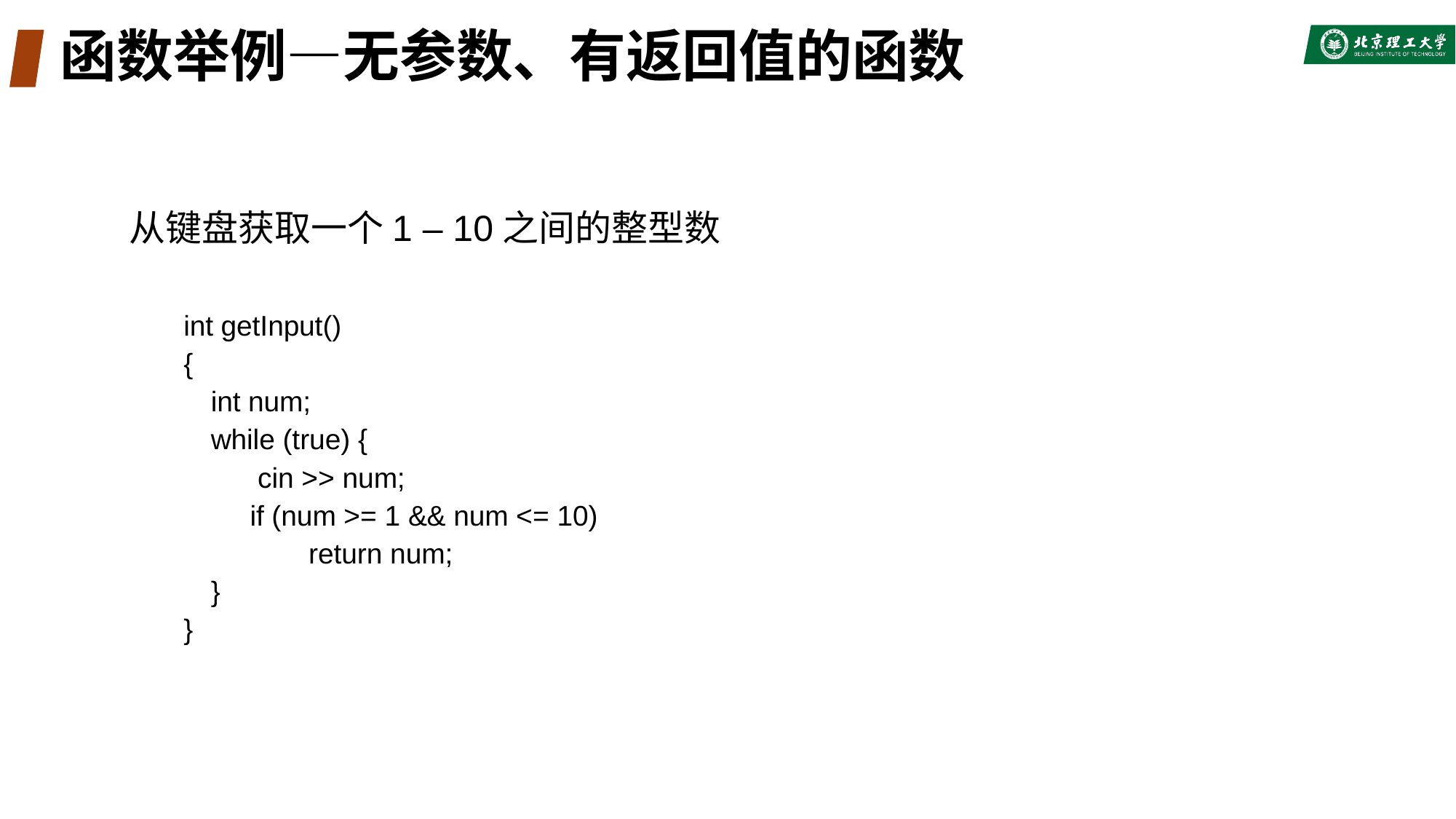

# 函数举例—无参数、有返回值的函数
从键盘获取一个1 – 10之间的整型数

int getInput()
{
	int num;
	while (true) {
	      cin >> num;
	     if (num >= 1 && num <= 10)
                return num;
	}
}